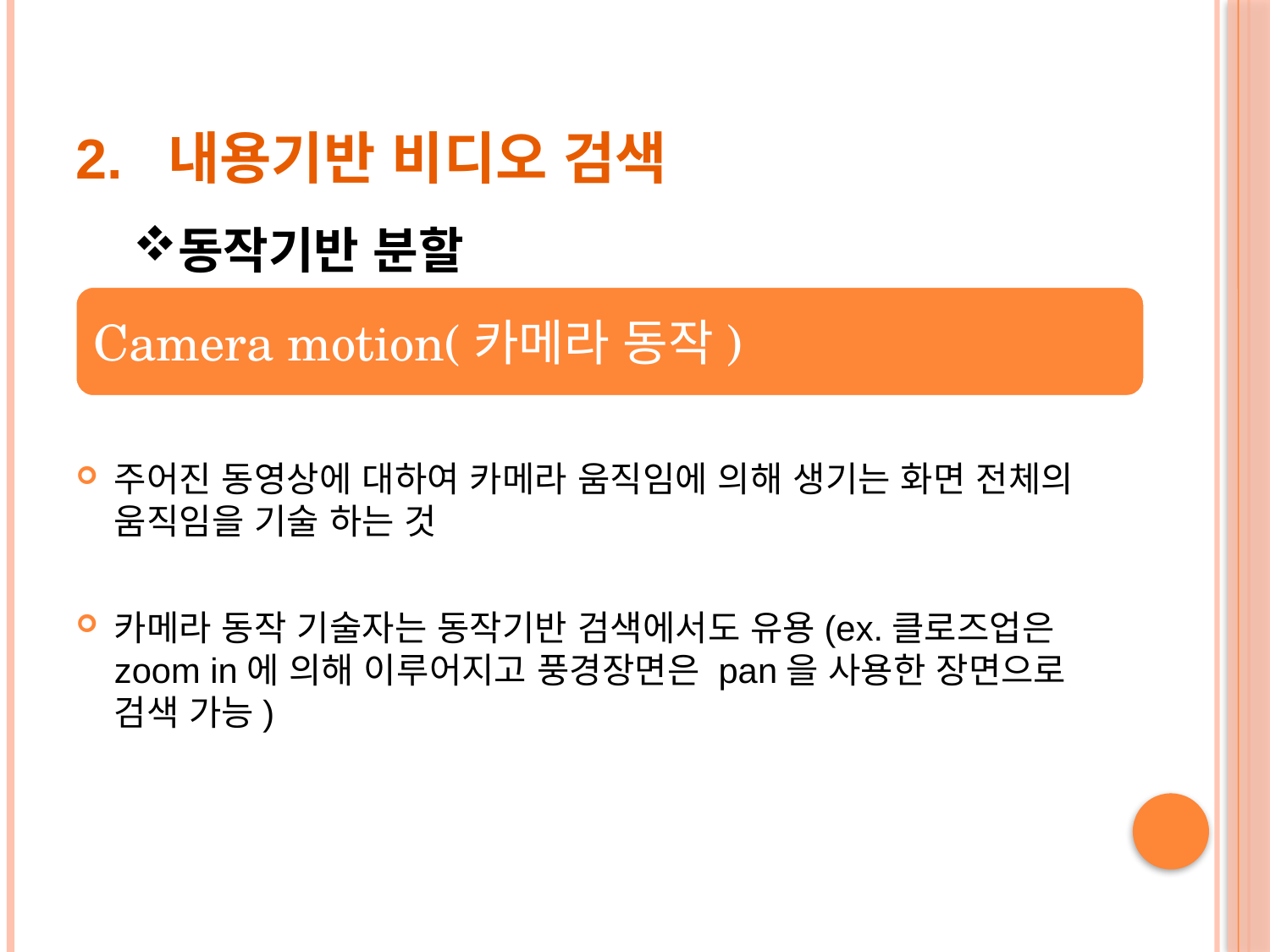

# 2.  내용기반 비디오 검색
동작기반 분할

주어진 동영상에 대하여 카메라 움직임에 의해 생기는 화면 전체의 움직임을 기술 하는 것

카메라 동작 기술자는 동작기반 검색에서도 유용(ex.클로즈업은 zoom in에 의해 이루어지고 풍경장면은 pan을 사용한 장면으로 검색 가능)

Camera motion(카메라 동작)